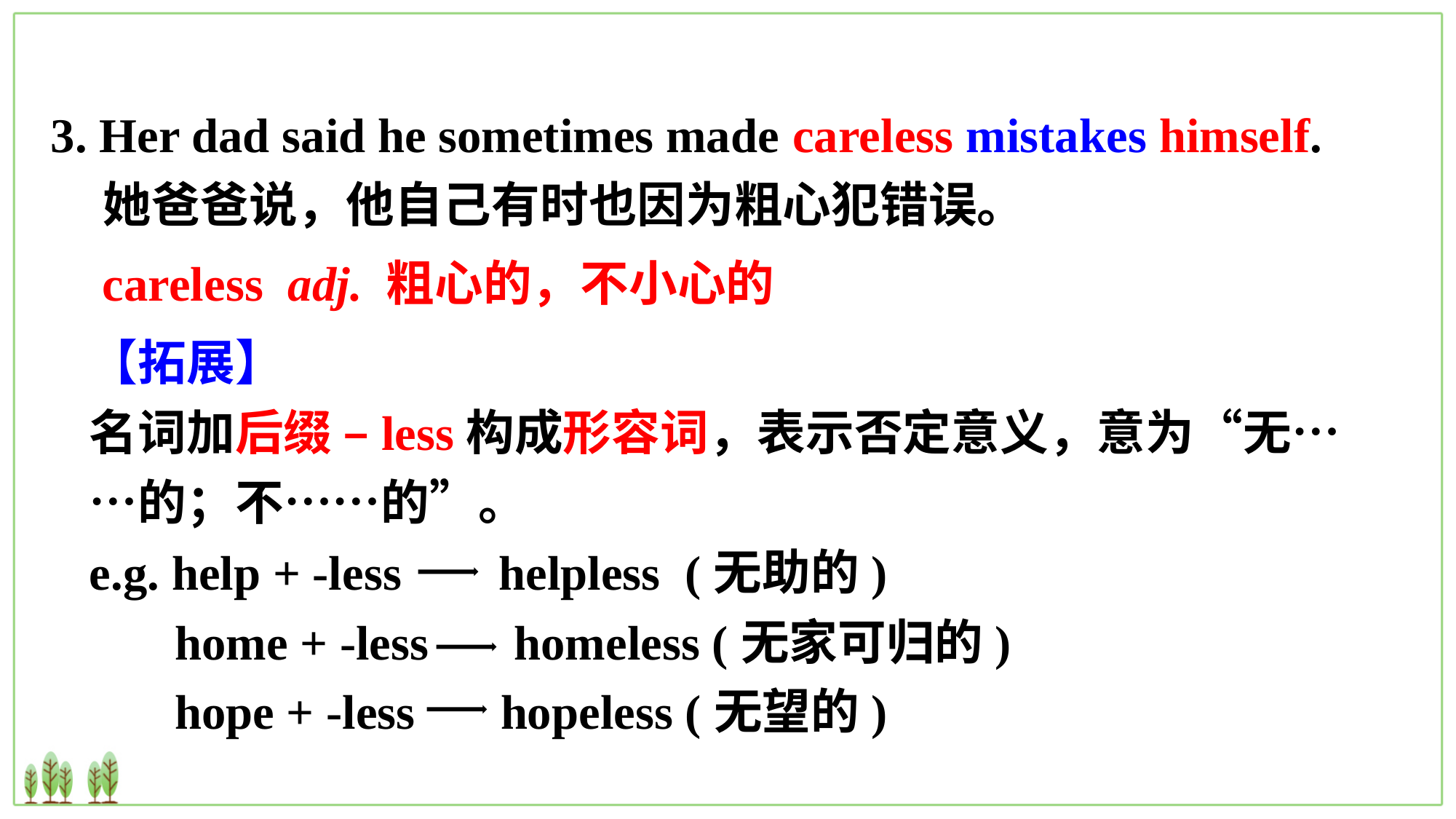

3. Her dad said he sometimes made careless mistakes himself.
她爸爸说，他自己有时也因为粗心犯错误。
careless  adj. 粗心的，不小心的
【拓展】
名词加后缀 –less构成形容词，表示否定意义，意为“无……的；不……的”。
e.g. help + -less        helpless  (无助的)
       home + -less       homeless (无家可归的)
       hope + -less       hopeless (无望的)